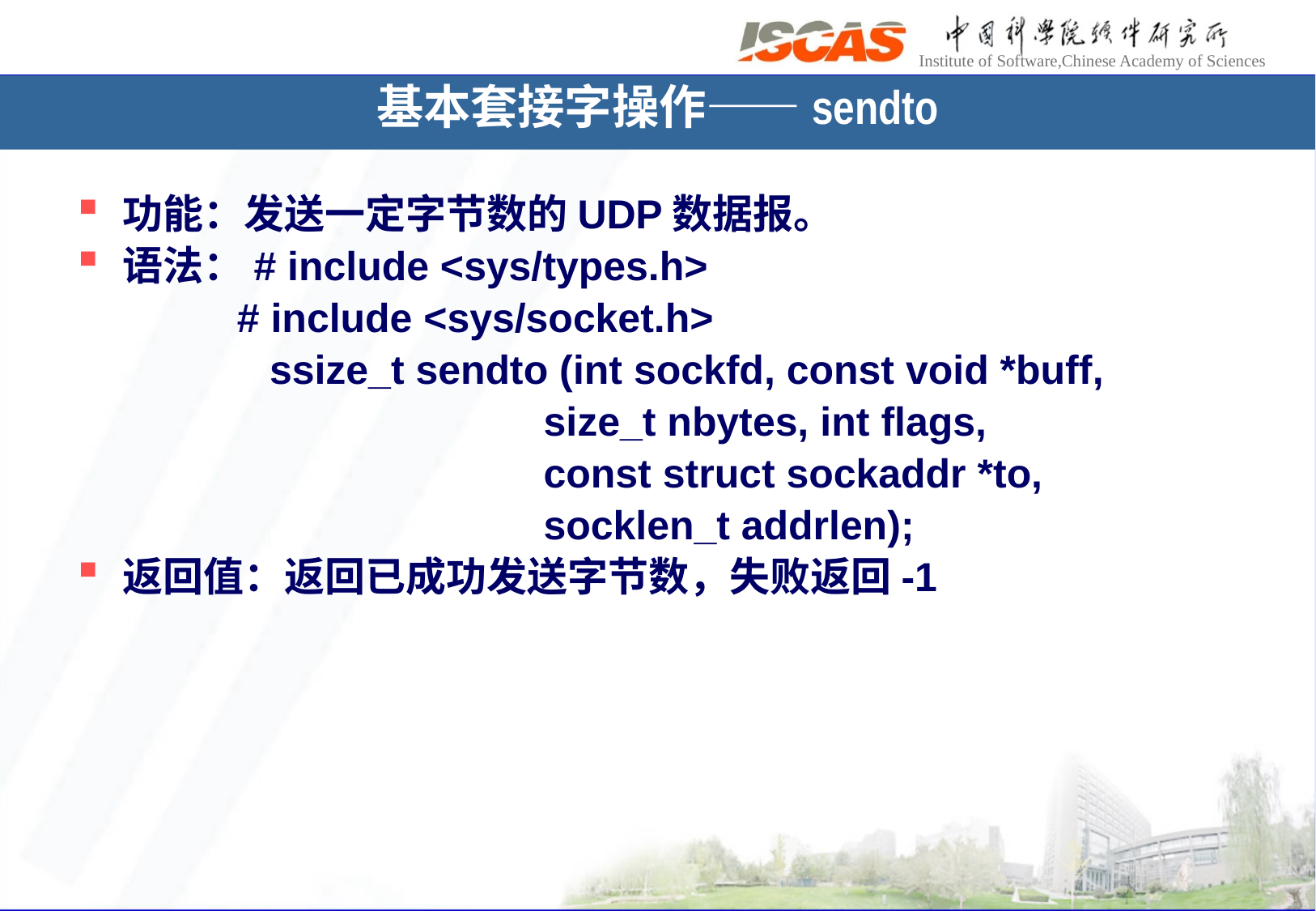

# 基本套接字操作——sendto
功能：发送一定字节数的UDP数据报。
语法：# include <sys/types.h>
           　# include <sys/socket.h>
                 ssize_t sendto (int sockfd, const void *buff,
                  　　　　　　　size_t nbytes, int flags,
                  　　　　　　　const struct sockaddr *to,
                  　　　　　　　socklen_t addrlen);
返回值：返回已成功发送字节数，失败返回-1